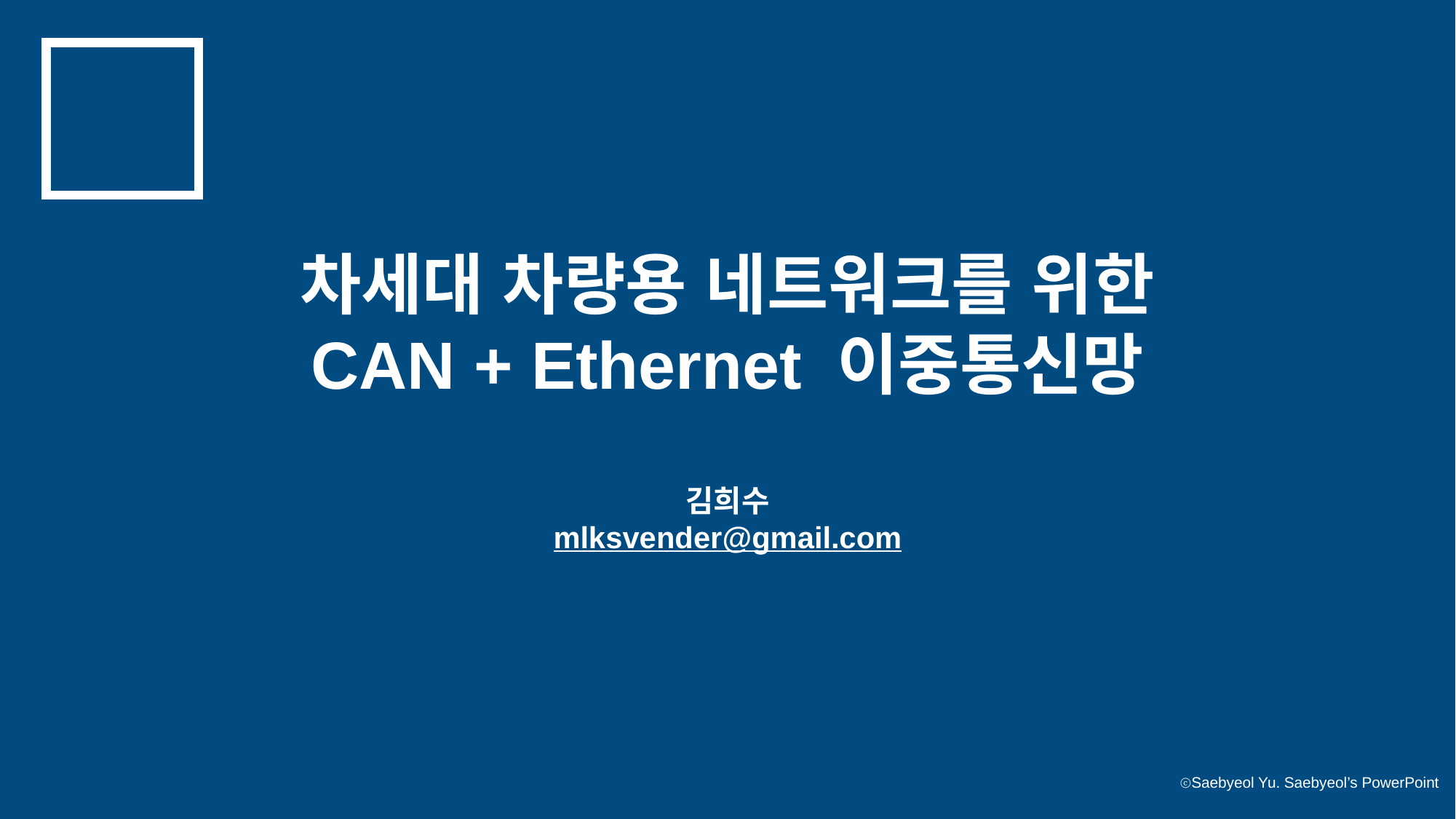

차세대 차량용 네트워크를 위한
CAN + Ethernet 이중통신망

김희수
mlksvender@gmail.com